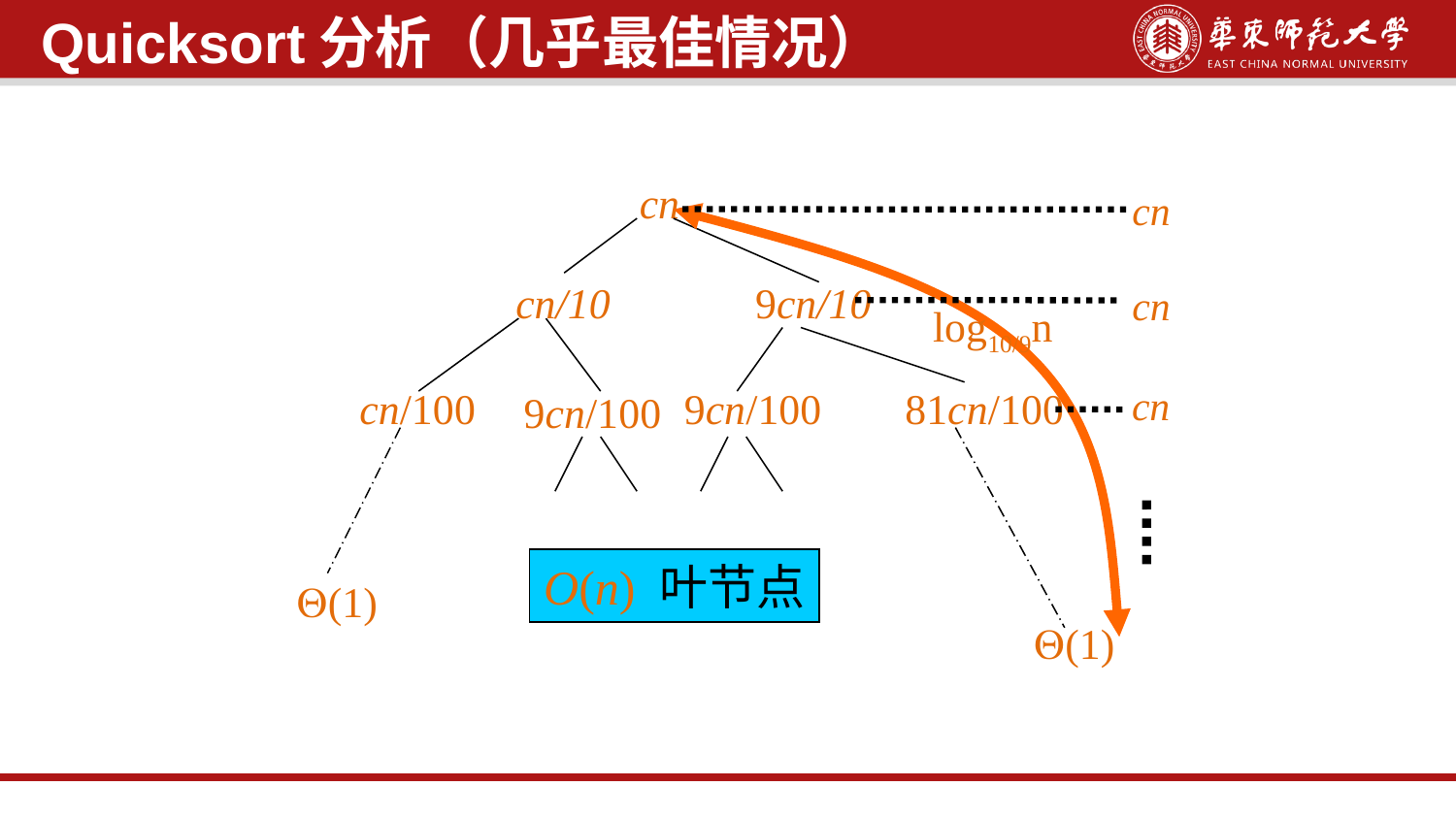

Quicksort分析（几乎最佳情况）
cn
cn

cn/10
9cn/10
cn
log10/9n

cn
cn/100
9cn/100
81cn/100
9cn/100

O(n) 叶节点
Θ(1)
Θ(1)